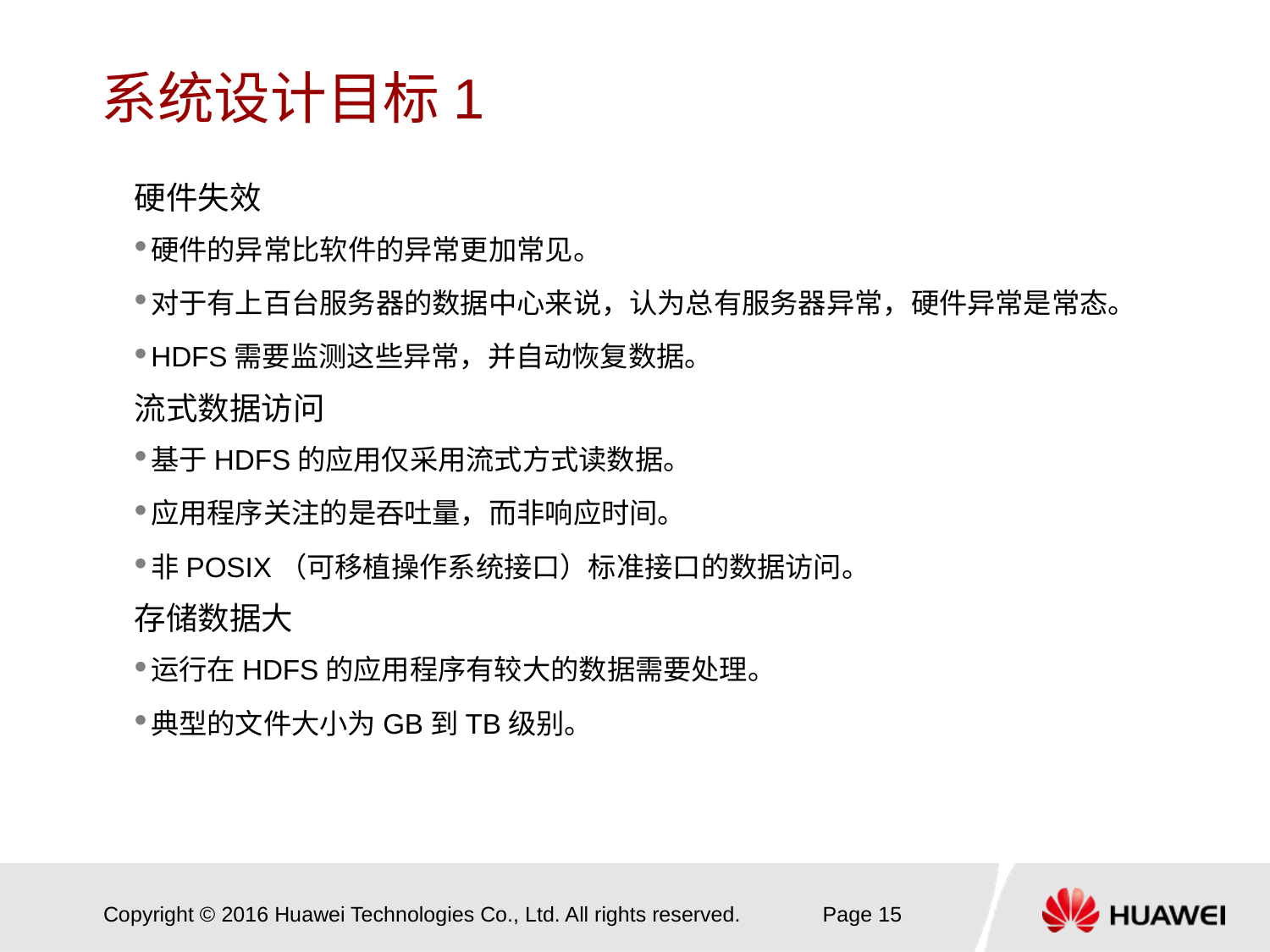

# 系统设计目标1
硬件失效
硬件的异常比软件的异常更加常见。
对于有上百台服务器的数据中心来说，认为总有服务器异常，硬件异常是常态。
HDFS需要监测这些异常，并自动恢复数据。
流式数据访问
基于HDFS的应用仅采用流式方式读数据。
应用程序关注的是吞吐量，而非响应时间。
非POSIX（可移植操作系统接口）标准接口的数据访问。
存储数据大
运行在HDFS的应用程序有较大的数据需要处理。
典型的文件大小为GB到TB级别。